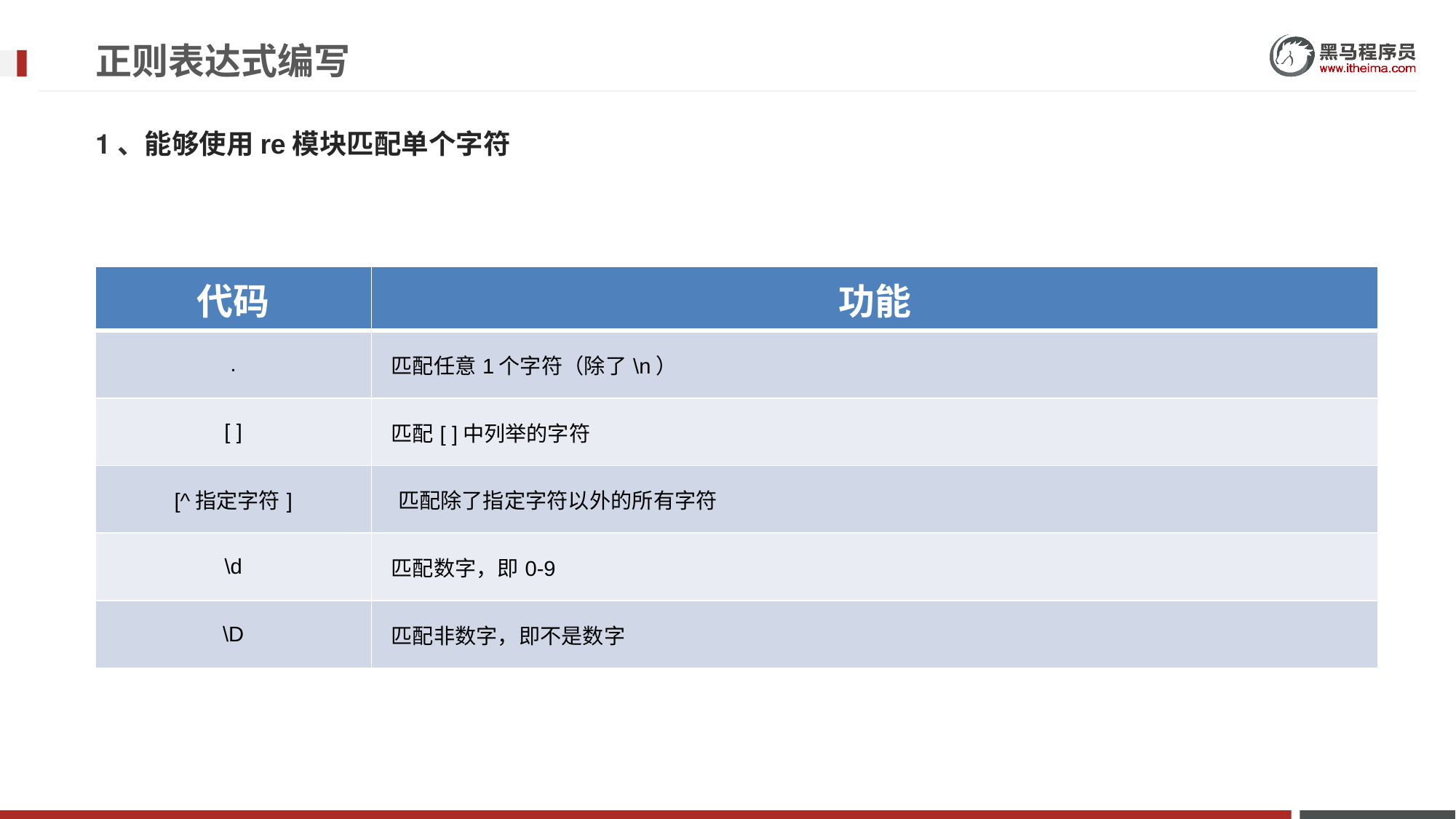

# 正则表达式编写
1、能够使用re模块匹配单个字符
| 代码 | 功能 |
| --- | --- |
| . | 匹配任意1个字符（除了\n） |
| [ ] | 匹配[ ]中列举的字符 |
| [^指定字符] | 匹配除了指定字符以外的所有字符 |
| \d | 匹配数字，即0-9 |
| \D | 匹配非数字，即不是数字 |